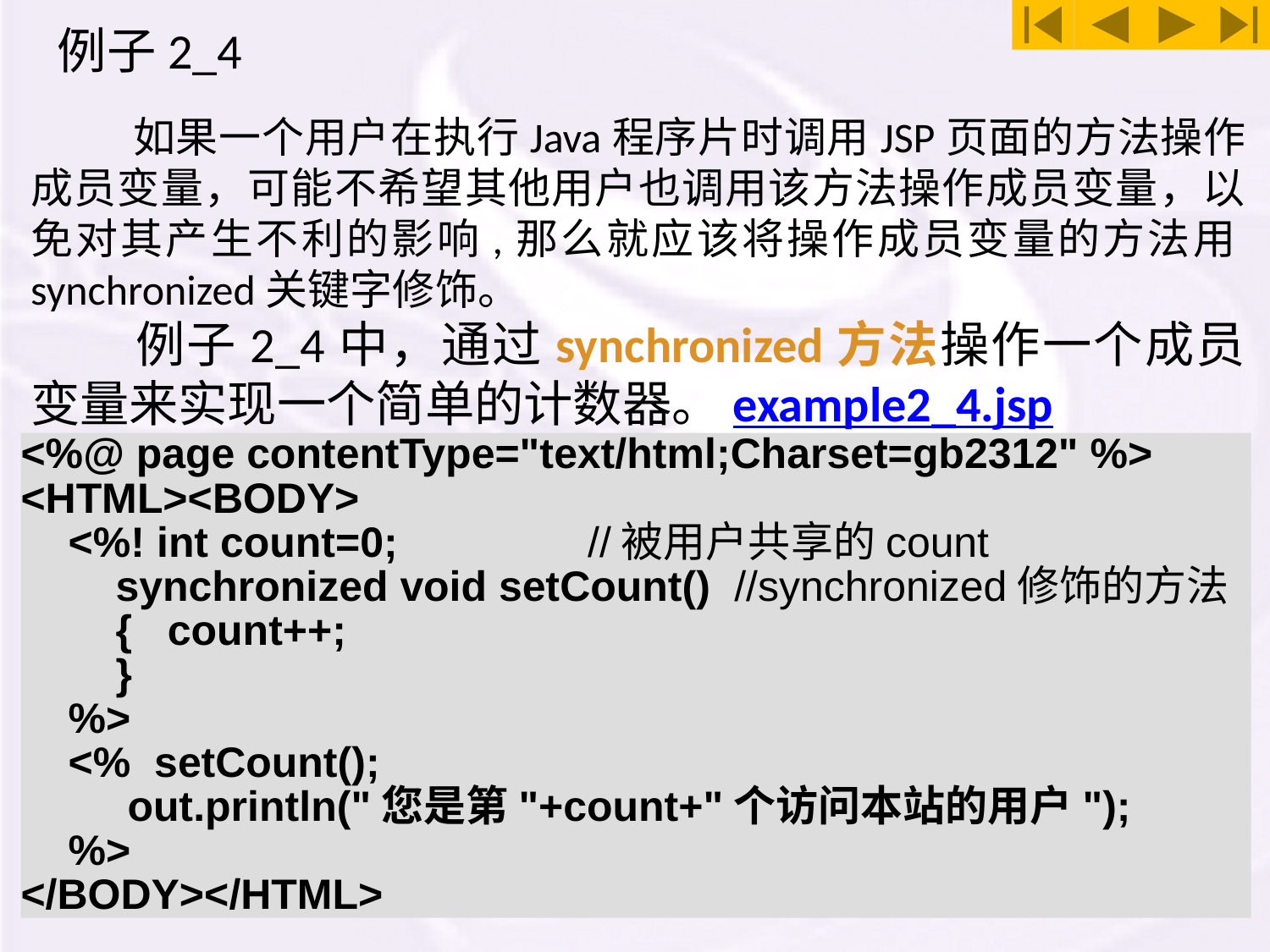

# 例子2_4
         如果一个用户在执行Java程序片时调用JSP页面的方法操作成员变量，可能不希望其他用户也调用该方法操作成员变量，以免对其产生不利的影响,那么就应该将操作成员变量的方法用synchronized关键字修饰。
       例子2_4中，通过synchronized方法操作一个成员变量来实现一个简单的计数器。example2_4.jsp
<%@ page contentType="text/html;Charset=gb2312" %>
<HTML><BODY>
    <%! int count=0;                //被用户共享的count
        synchronized void setCount()  //synchronized修饰的方法
        {   count++;
        }
    %>
    <%  setCount();
         out.println("您是第"+count+"个访问本站的用户");
    %>
</BODY></HTML>
2014/12/19
12